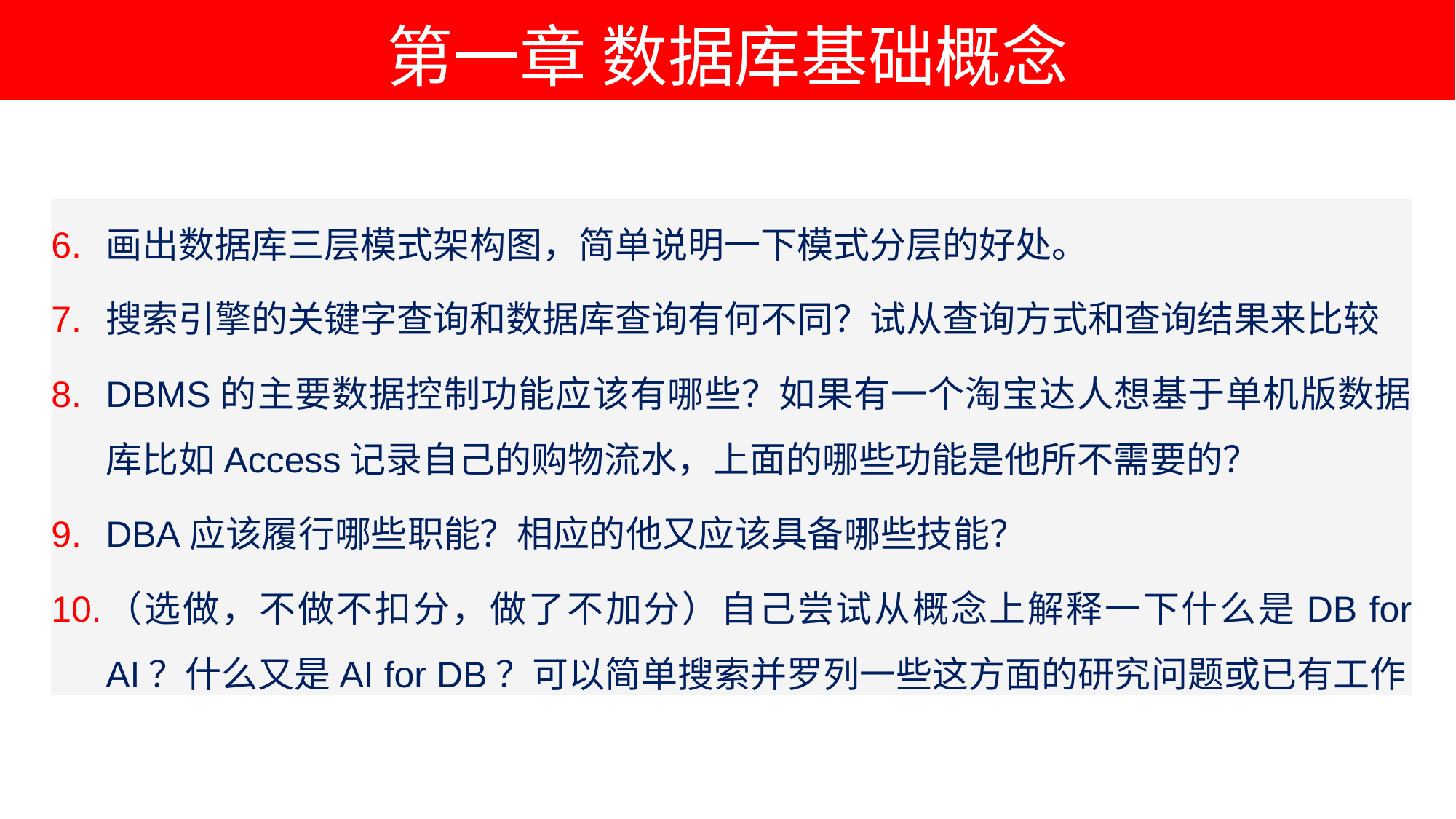

# 第一章 数据库基础概念
画出数据库三层模式架构图，简单说明一下模式分层的好处。
搜索引擎的关键字查询和数据库查询有何不同？试从查询方式和查询结果来比较
DBMS的主要数据控制功能应该有哪些？如果有一个淘宝达人想基于单机版数据库比如Access记录自己的购物流水，上面的哪些功能是他所不需要的？
DBA应该履行哪些职能？相应的他又应该具备哪些技能？
（选做，不做不扣分，做了不加分）自己尝试从概念上解释一下什么是DB for AI？什么又是AI for DB？可以简单搜索并罗列一些这方面的研究问题或已有工作